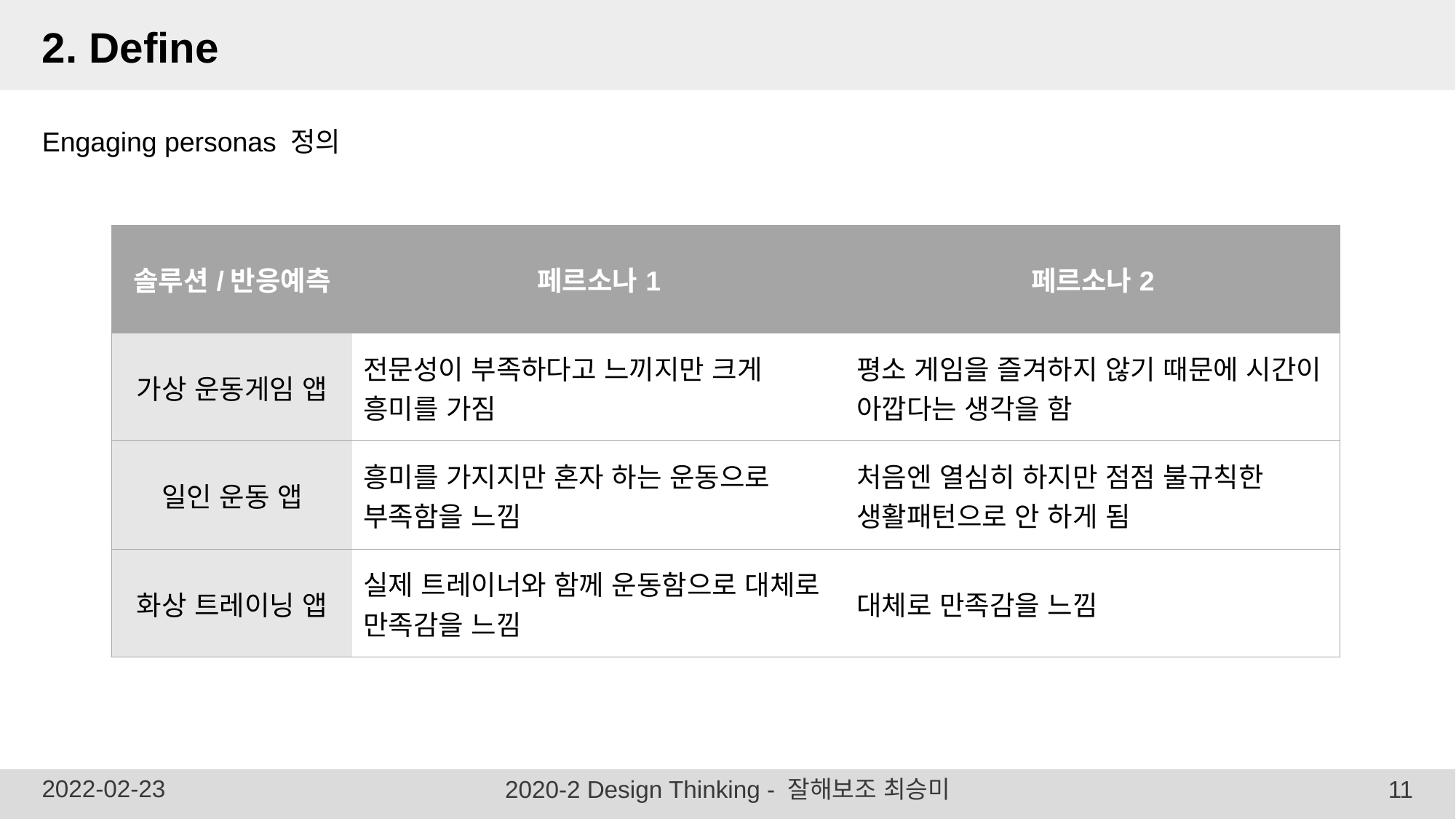

# 2. Define
Engaging personas 정의
| 솔루션/반응예측 | 페르소나1 | 페르소나2 |
| --- | --- | --- |
| 가상 운동게임 앱 | 전문성이 부족하다고 느끼지만 크게 흥미를 가짐 | 평소 게임을 즐겨하지 않기 때문에 시간이 아깝다는 생각을 함 |
| 일인 운동 앱 | 흥미를 가지지만 혼자 하는 운동으로 부족함을 느낌 | 처음엔 열심히 하지만 점점 불규칙한 생활패턴으로 안 하게 됨 |
| 화상 트레이닝 앱 | 실제 트레이너와 함께 운동함으로 대체로 만족감을 느낌 | 대체로 만족감을 느낌 |
2022-02-23
2020-2 Design Thinking - 잘해보조 최승미
11